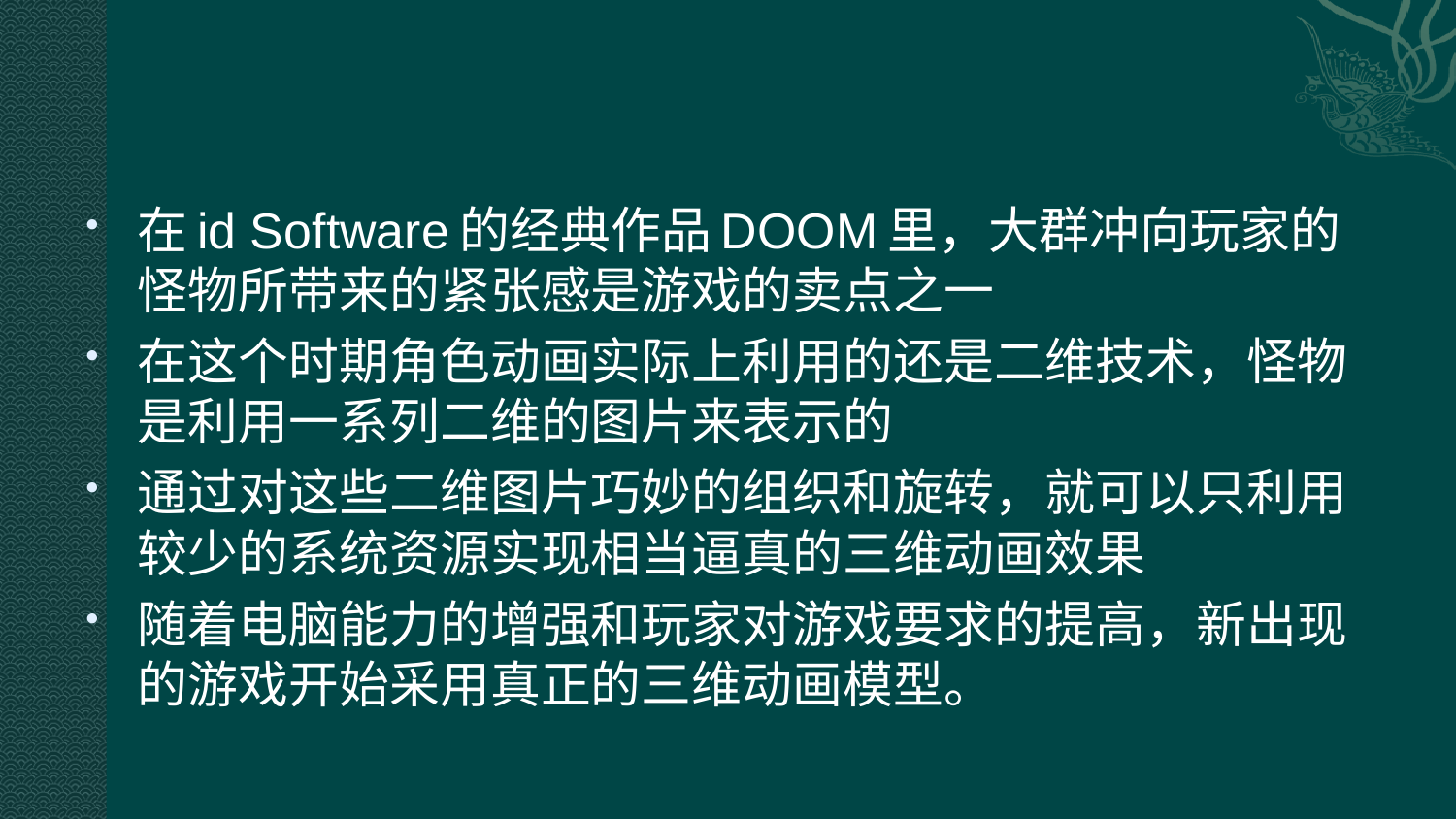

#
在id Software的经典作品DOOM里，大群冲向玩家的怪物所带来的紧张感是游戏的卖点之一
在这个时期角色动画实际上利用的还是二维技术，怪物是利用一系列二维的图片来表示的
通过对这些二维图片巧妙的组织和旋转，就可以只利用较少的系统资源实现相当逼真的三维动画效果
随着电脑能力的增强和玩家对游戏要求的提高，新出现的游戏开始采用真正的三维动画模型。